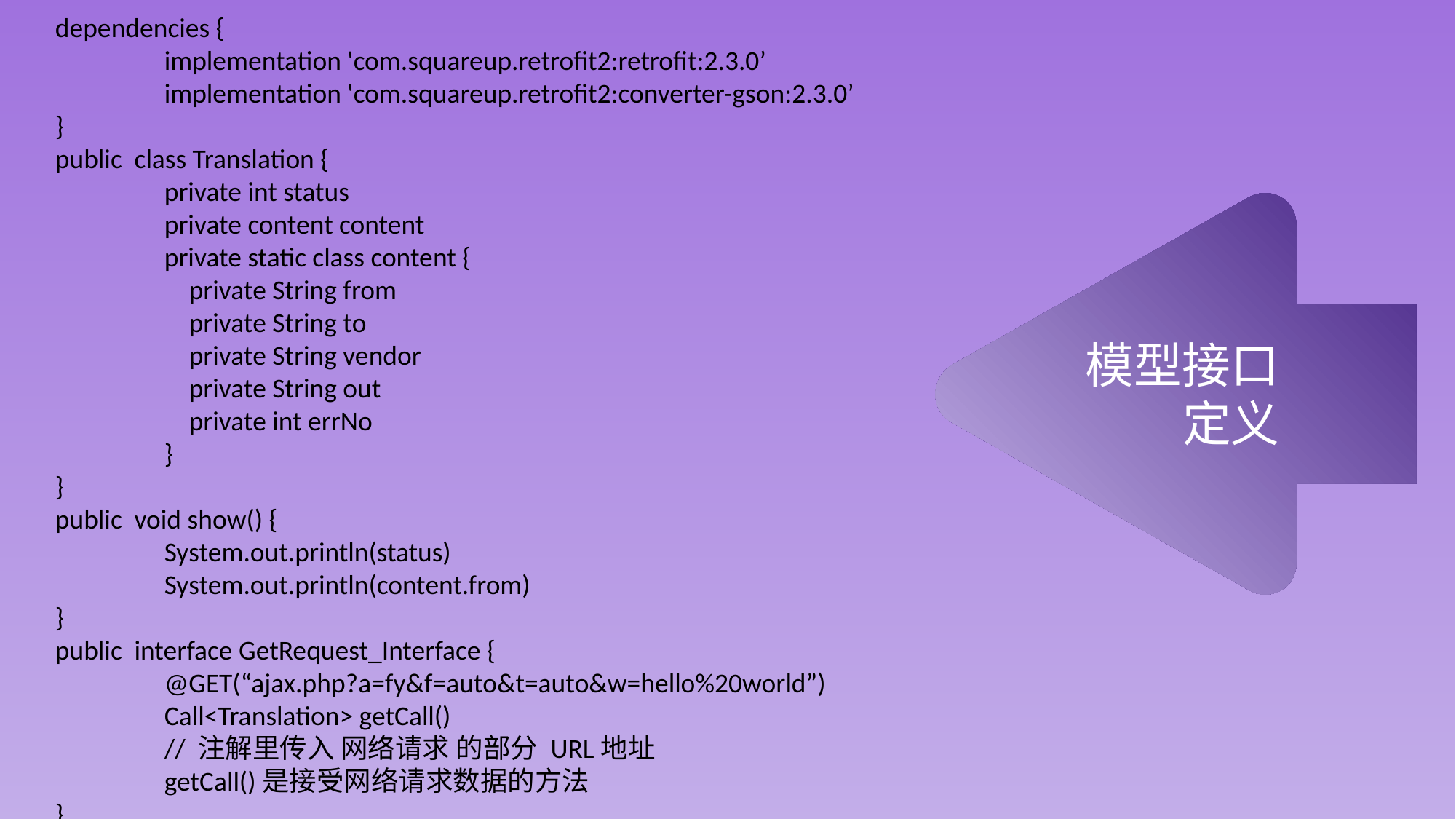

dependencies {
	implementation 'com.squareup.retrofit2:retrofit:2.3.0’
	implementation 'com.squareup.retrofit2:converter-gson:2.3.0’
}
public  class Translation {
	private int status
	private content content
	private static class content {
	    private String from
	    private String to
	    private String vendor
	    private String out
	    private int errNo
	}
}
public  void show() {
	System.out.println(status)
	System.out.println(content.from)
}
public  interface GetRequest_Interface {
	@GET(“ajax.php?a=fy&f=auto&t=auto&w=hello%20world”)
	Call<Translation> getCall()
	// 注解里传入 网络请求 的部分 URL地址
	getCall()是接受网络请求数据的方法
}

模型接口定义